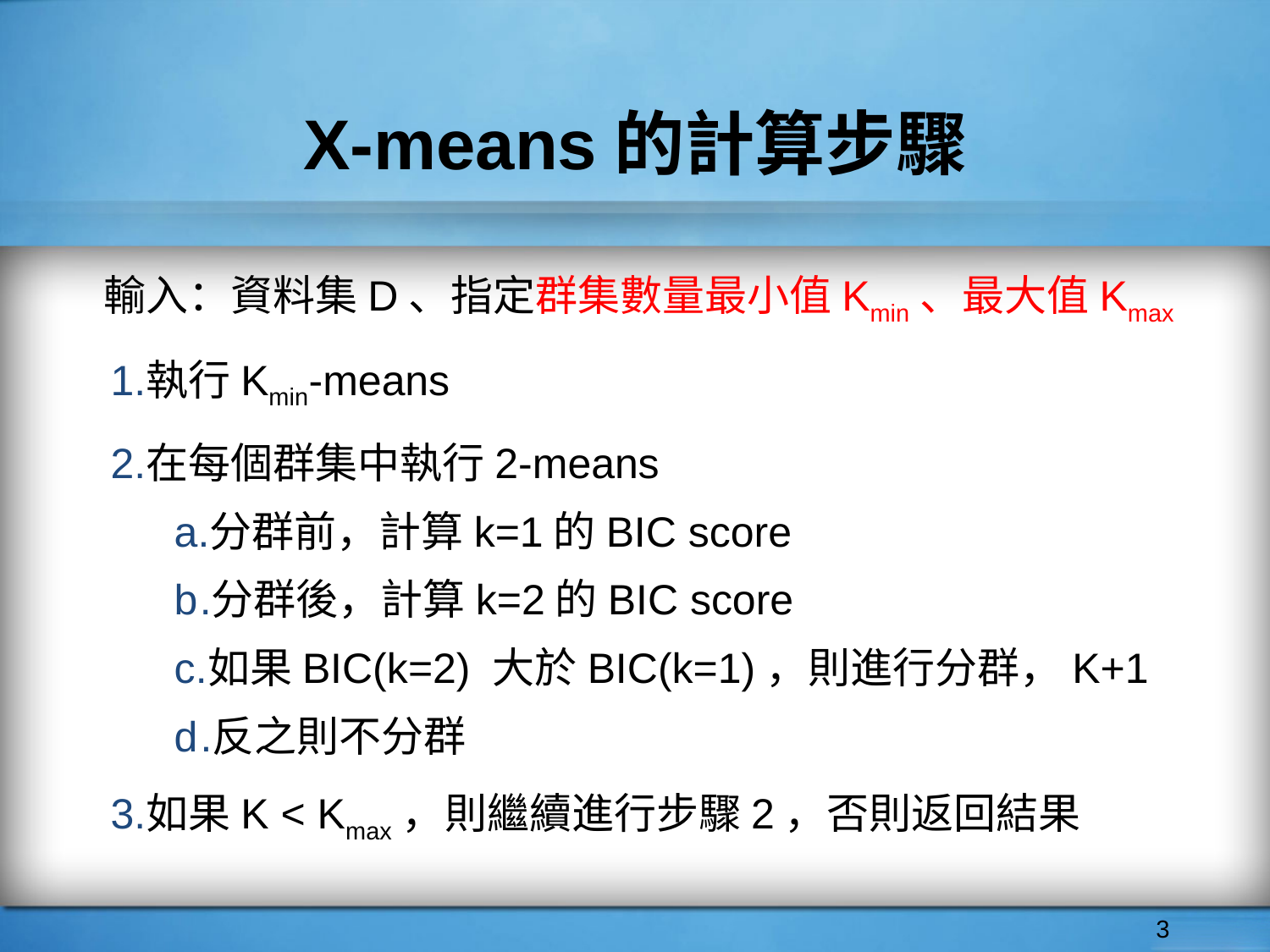

# X-means的計算步驟
輸入：資料集D、指定群集數量最小值Kmin、最大值Kmax
執行Kmin-means
在每個群集中執行2-means
分群前，計算k=1的BIC score
分群後，計算k=2的BIC score
如果BIC(k=2) 大於BIC(k=1)，則進行分群，K+1
反之則不分群
如果K < Kmax，則繼續進行步驟2，否則返回結果
3